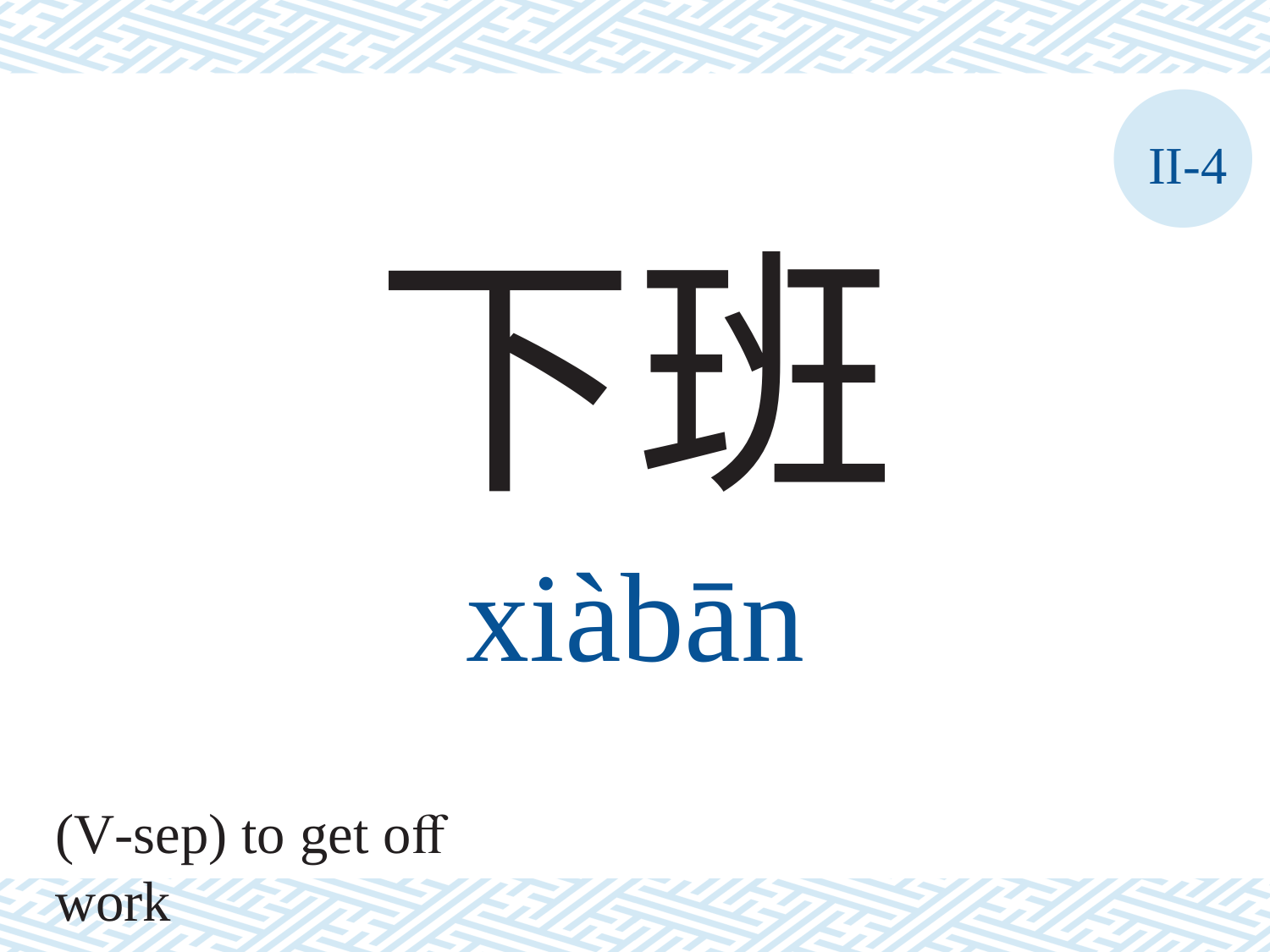

II-4
下班
xiàbān
(V-sep) to get oﬀ work